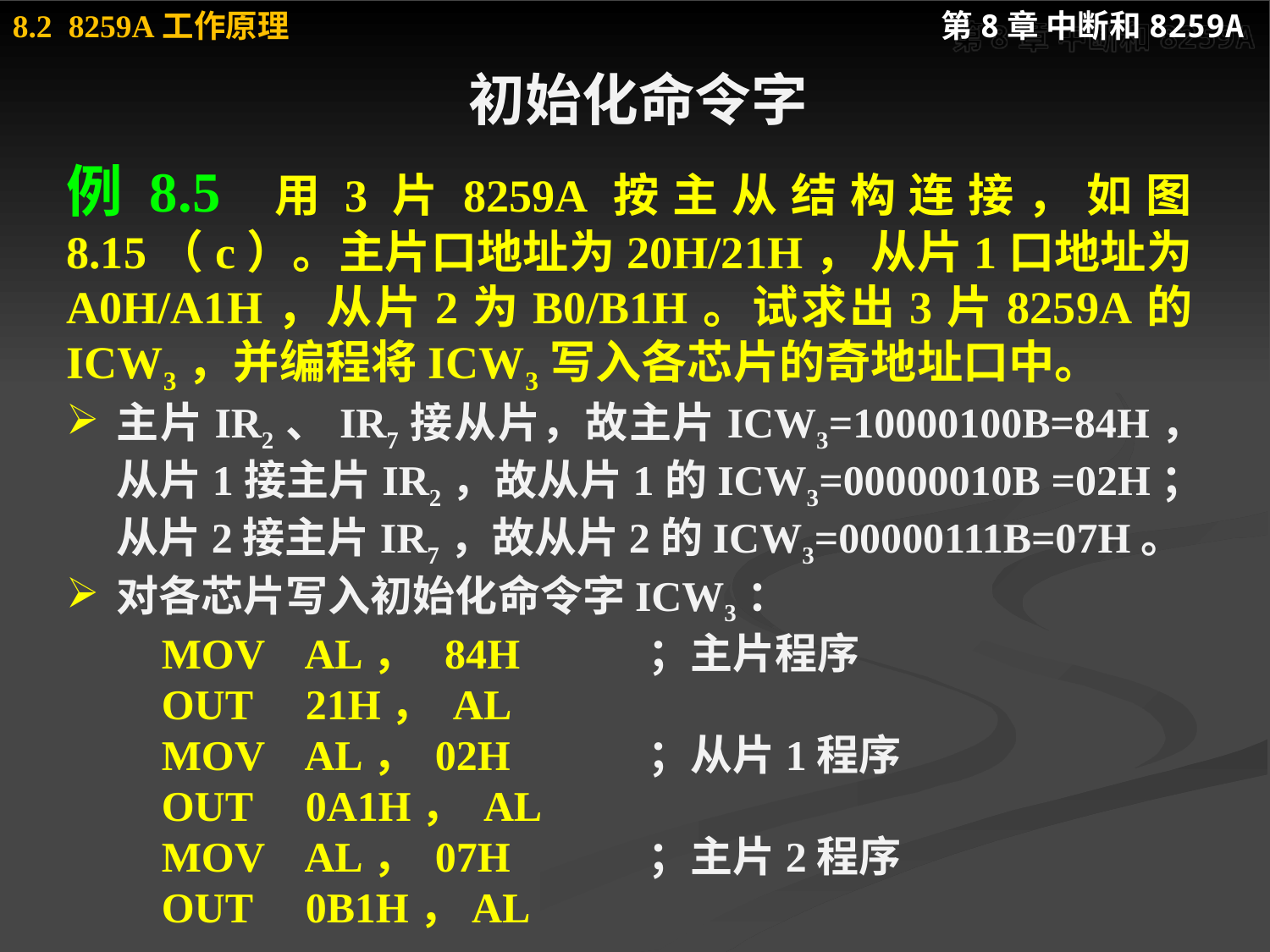

# 初始化命令字
例8.5 用3片8259A按主从结构连接，如图8.15（c）。主片口地址为20H/21H， 从片1口地址为A0H/A1H，从片2为B0/B1H。试求出3片8259A的ICW3，并编程将ICW3写入各芯片的奇地址口中。
主片IR2、IR7接从片，故主片ICW3=10000100B=84H，从片1接主片IR2，故从片1的ICW3=00000010B =02H；从片2接主片IR7，故从片2的ICW3=00000111B=07H。
对各芯片写入初始化命令字ICW3：
         MOV    AL，  84H		；主片程序
         OUT     21H， AL
         MOV    AL， 02H		；从片1程序
         OUT     0A1H， AL
         MOV    AL， 07H		；主片2程序
         OUT     0B1H，AL